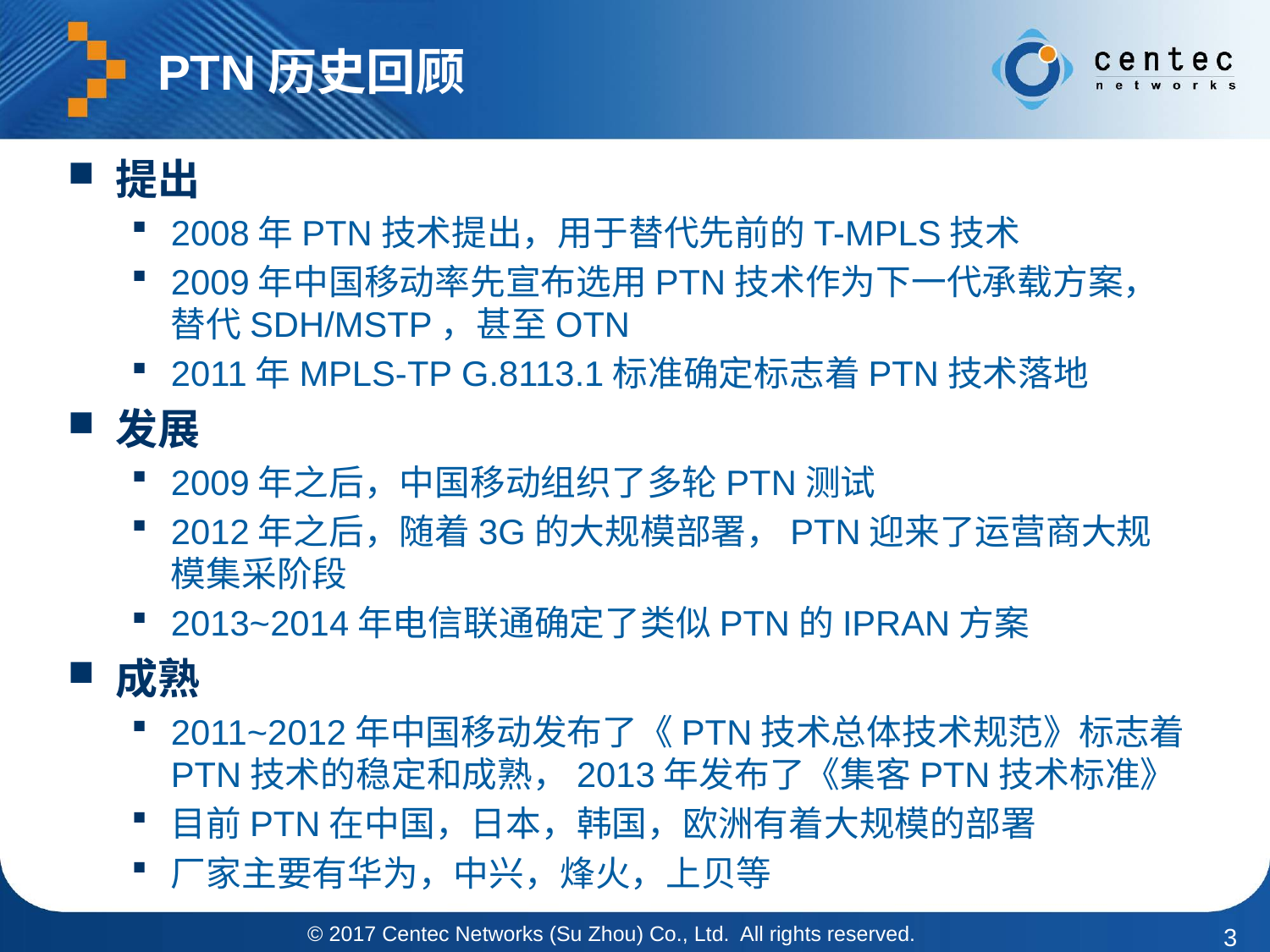

# PTN历史回顾
提出
2008年PTN技术提出，用于替代先前的T-MPLS技术
2009年中国移动率先宣布选用PTN技术作为下一代承载方案，替代SDH/MSTP，甚至OTN
2011年MPLS-TP G.8113.1标准确定标志着PTN技术落地
发展
2009年之后，中国移动组织了多轮PTN测试
2012年之后，随着3G的大规模部署，PTN迎来了运营商大规模集采阶段
2013~2014年电信联通确定了类似PTN的IPRAN方案
成熟
2011~2012年中国移动发布了《PTN技术总体技术规范》标志着PTN技术的稳定和成熟，2013年发布了《集客PTN技术标准》
目前PTN在中国，日本，韩国，欧洲有着大规模的部署
厂家主要有华为，中兴，烽火，上贝等

© 2017 Centec Networks (Su Zhou) Co., Ltd.  All rights reserved.
3